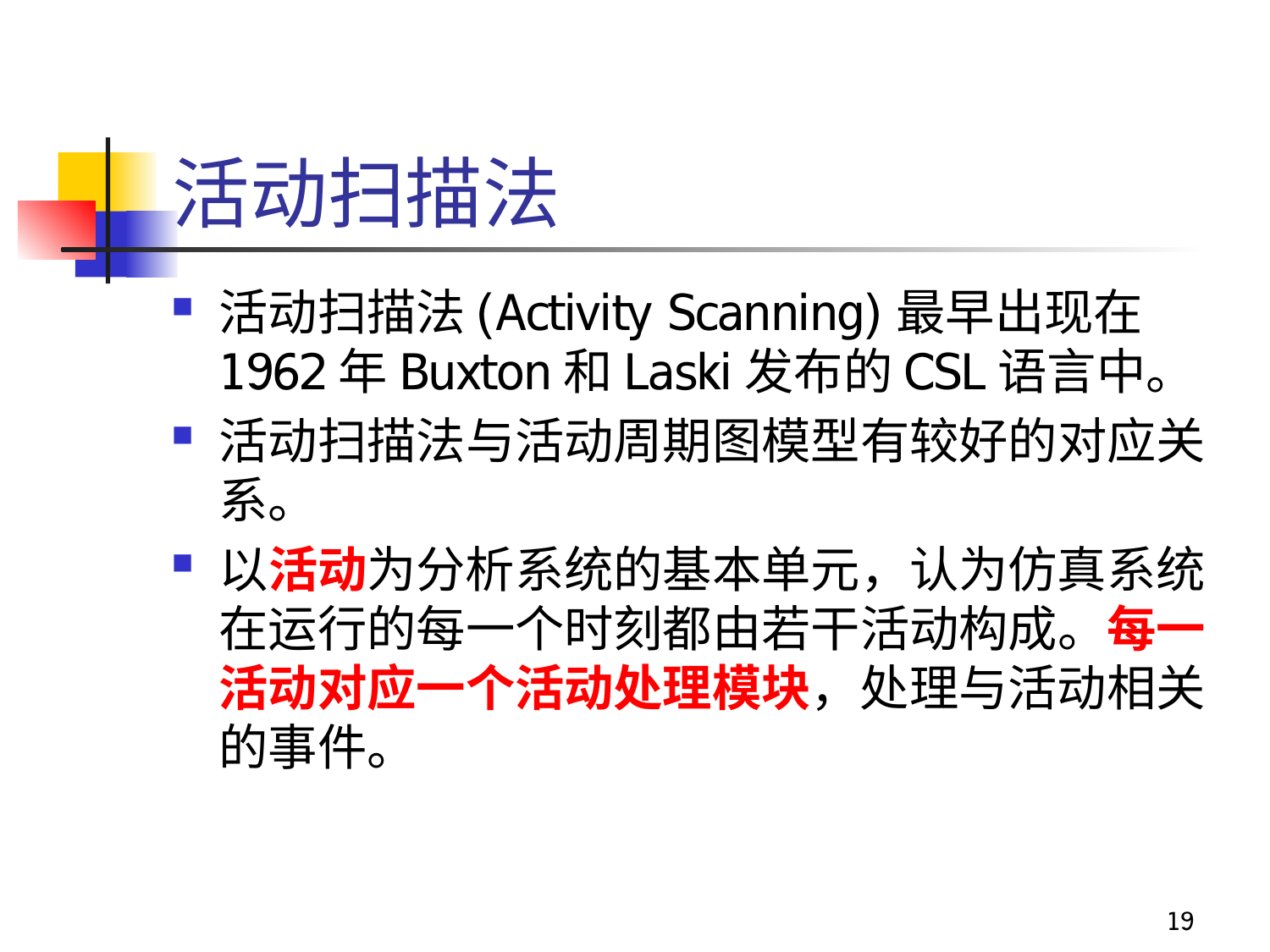

# 活动扫描法
活动扫描法(Activity Scanning)最早出现在1962年Buxton和Laski发布的CSL语言中。
活动扫描法与活动周期图模型有较好的对应关系。
以活动为分析系统的基本单元，认为仿真系统在运行的每一个时刻都由若干活动构成。每一活动对应一个活动处理模块，处理与活动相关的事件。
19